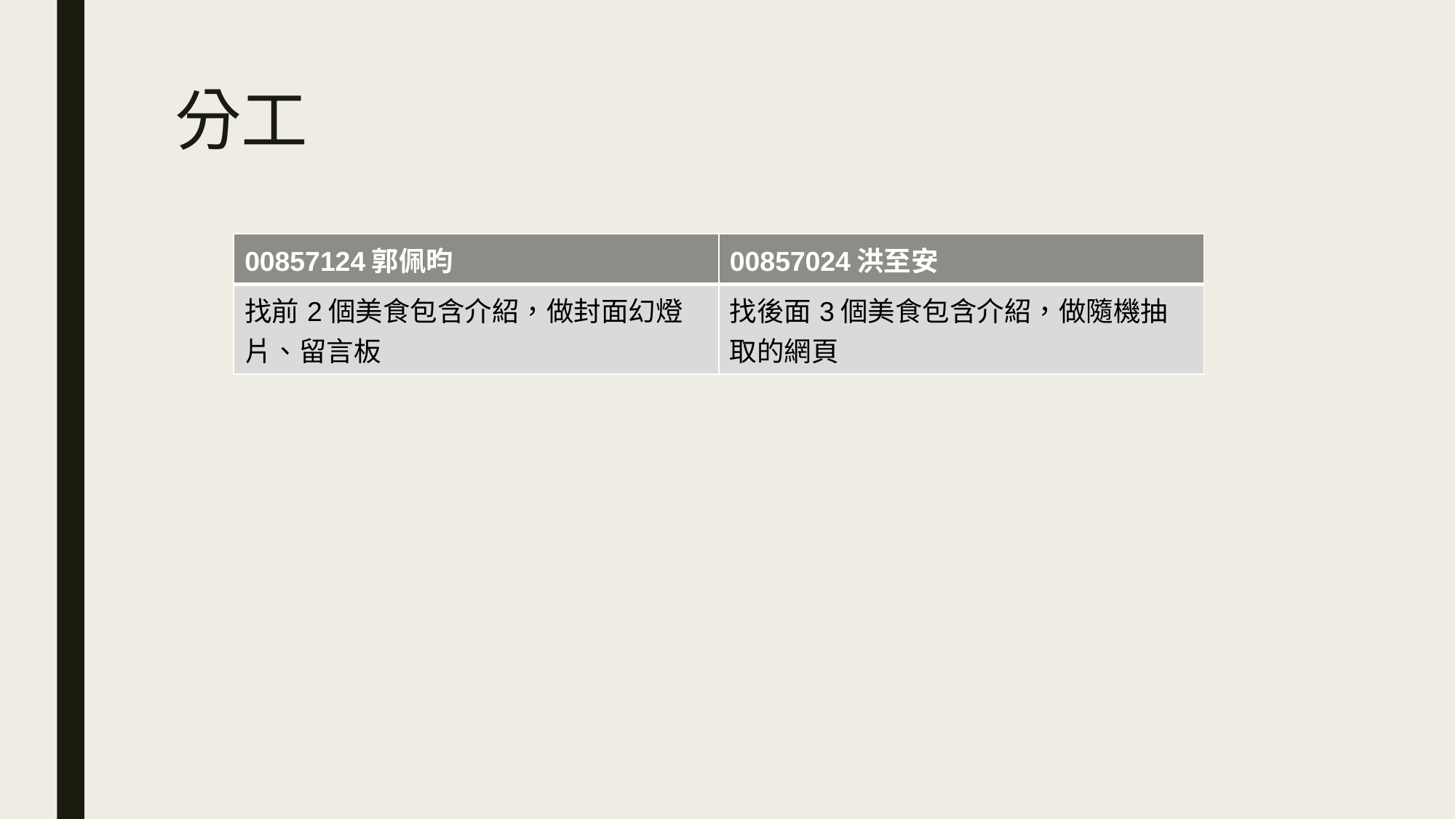

# 分工
| 00857124郭佩昀 | 00857024洪至安 |
| --- | --- |
| 找前2個美食包含介紹，做封面幻燈片、留言板 | 找後面3個美食包含介紹，做隨機抽取的網頁 |